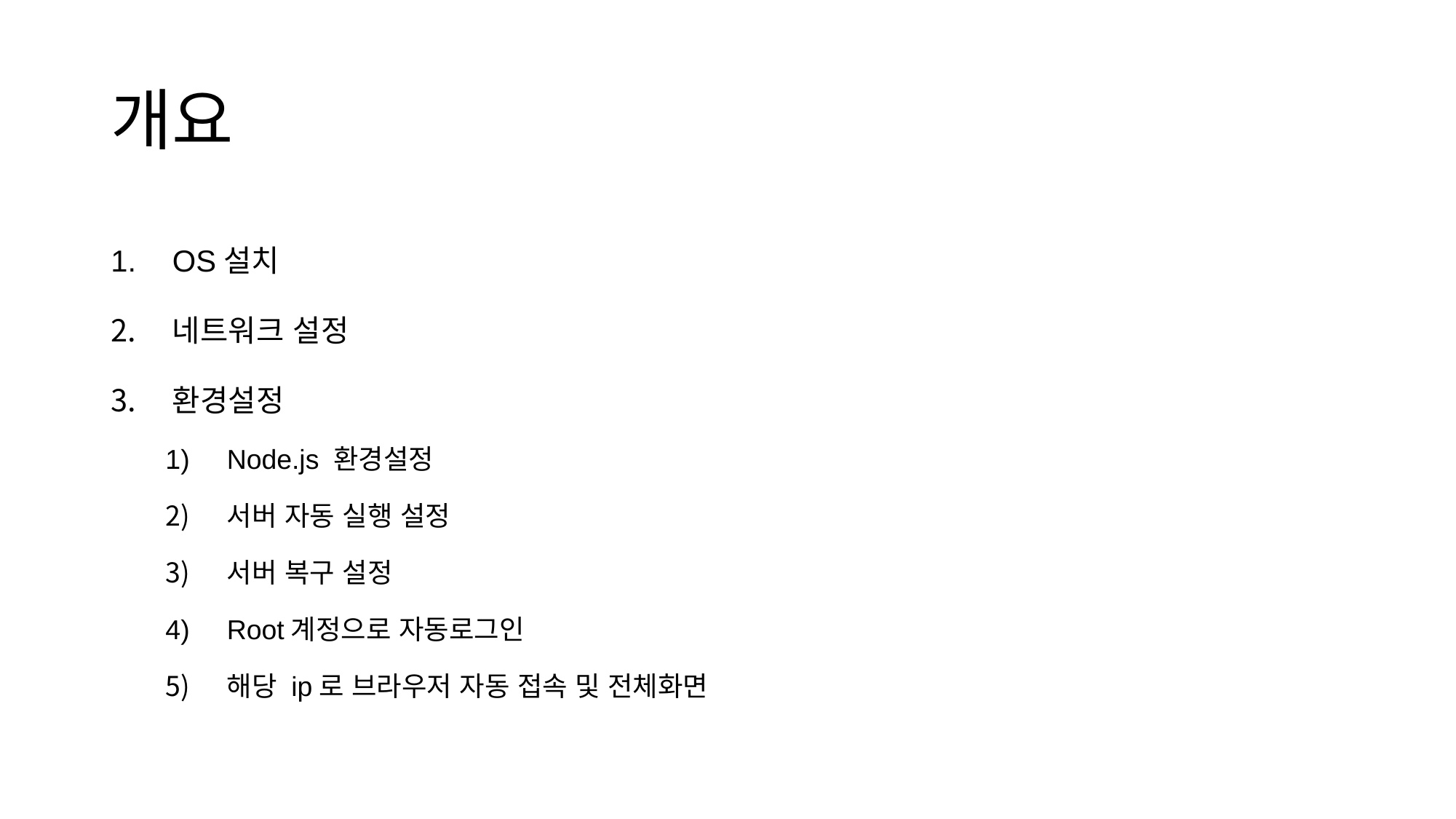

# 개요
OS설치
네트워크 설정
환경설정
Node.js 환경설정
서버 자동 실행 설정
서버 복구 설정
Root계정으로 자동로그인
해당 ip로 브라우저 자동 접속 및 전체화면